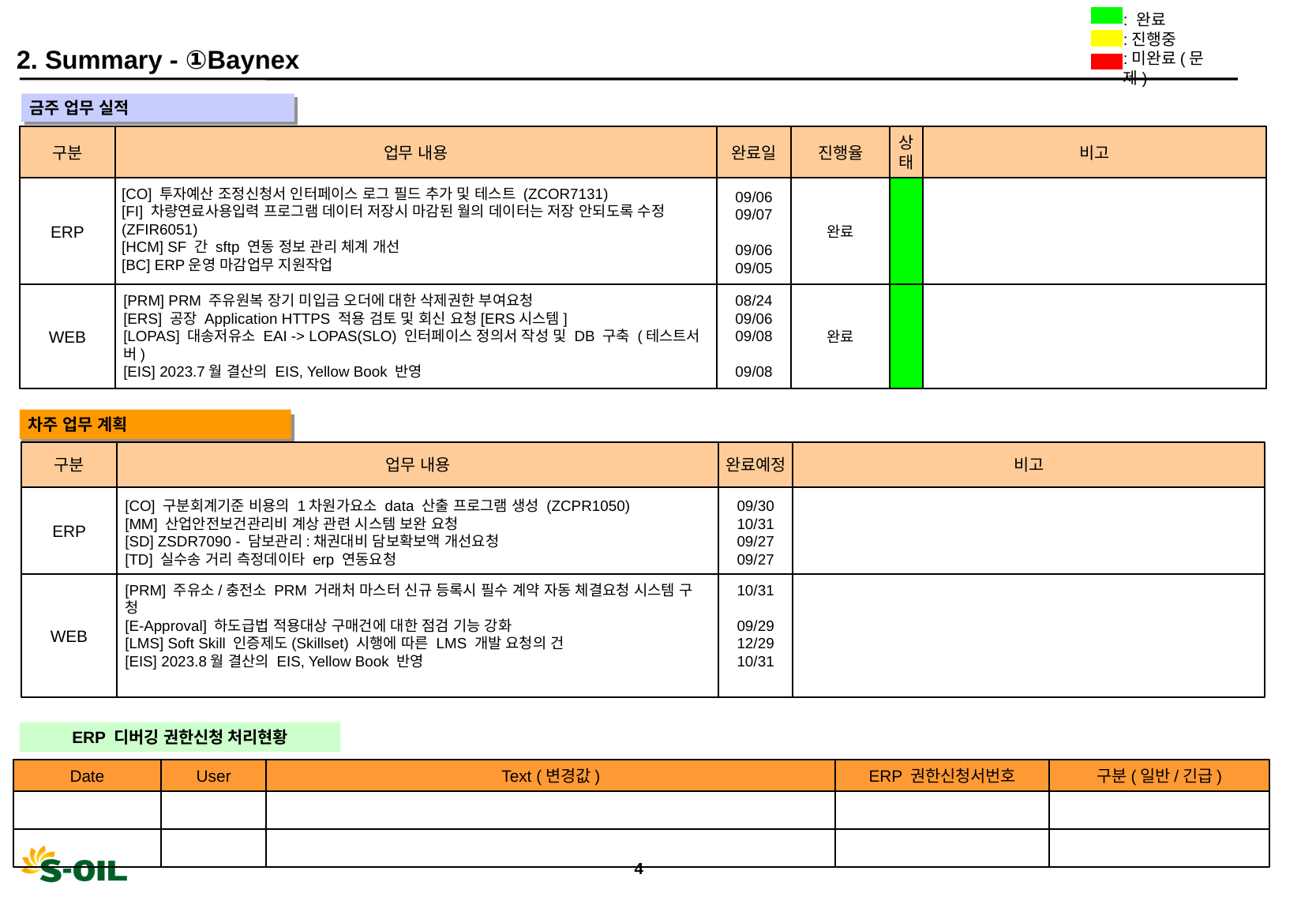

: 완료
:진행중
:미완료(문제)
2. Summary - ①Baynex

 금주 업무 실적
" "
구분
업무 내용
완료일
진행율
상
태
비고

ERP

완료

[CO] 투자예산 조정신청서 인터페이스 로그 필드 추가 및 테스트 (ZCOR7131)
[FI] 차량연료사용입력 프로그램 데이터 저장시 마감된 월의 데이터는 저장 안되도록 수정
(ZFIR6051)
[HCM] SF 간 sftp 연동 정보 관리 체계 개선
[BC] ERP운영 마감업무 지원작업
09/06
09/07
09/06
09/05

WEB

완료

[PRM] PRM 주유원복 장기 미입금 오더에 대한 삭제권한 부여요청
[ERS] 공장 Application HTTPS 적용 검토 및 회신 요청[ERS시스템]
[LOPAS] 대송저유소 EAI -> LOPAS(SLO) 인터페이스 정의서 작성 및 DB 구축 (테스트서
버)
[EIS] 2023.7월 결산의 EIS, Yellow Book 반영
08/24
09/06
09/08
09/08

 차주 업무 계획
" "
구분
업무 내용
완료예정
비고

ERP

[CO] 구분회계기준 비용의 1차원가요소 data 산출 프로그램 생성 (ZCPR1050)
[MM] 산업안전보건관리비 계상 관련 시스템 보완 요청
[SD] ZSDR7090 - 담보관리:채권대비 담보확보액 개선요청
[TD] 실수송 거리 측정데이타 erp 연동요청
09/30
10/31
09/27
09/27

WEB

[PRM] 주유소/충전소 PRM 거래처 마스터 신규 등록시 필수 계약 자동 체결요청 시스템 구
청
[E-Approval] 하도급법 적용대상 구매건에 대한 점검 기능 강화
[LMS] Soft Skill 인증제도(Skillset) 시행에 따른 LMS 개발 요청의 건
[EIS] 2023.8월 결산의 EIS, Yellow Book 반영
10/31
09/29
12/29
10/31

ERP 디버깅 권한신청 처리현황
Date
User
Text (변경값)
ERP 권한신청서번호
구분(일반/긴급)